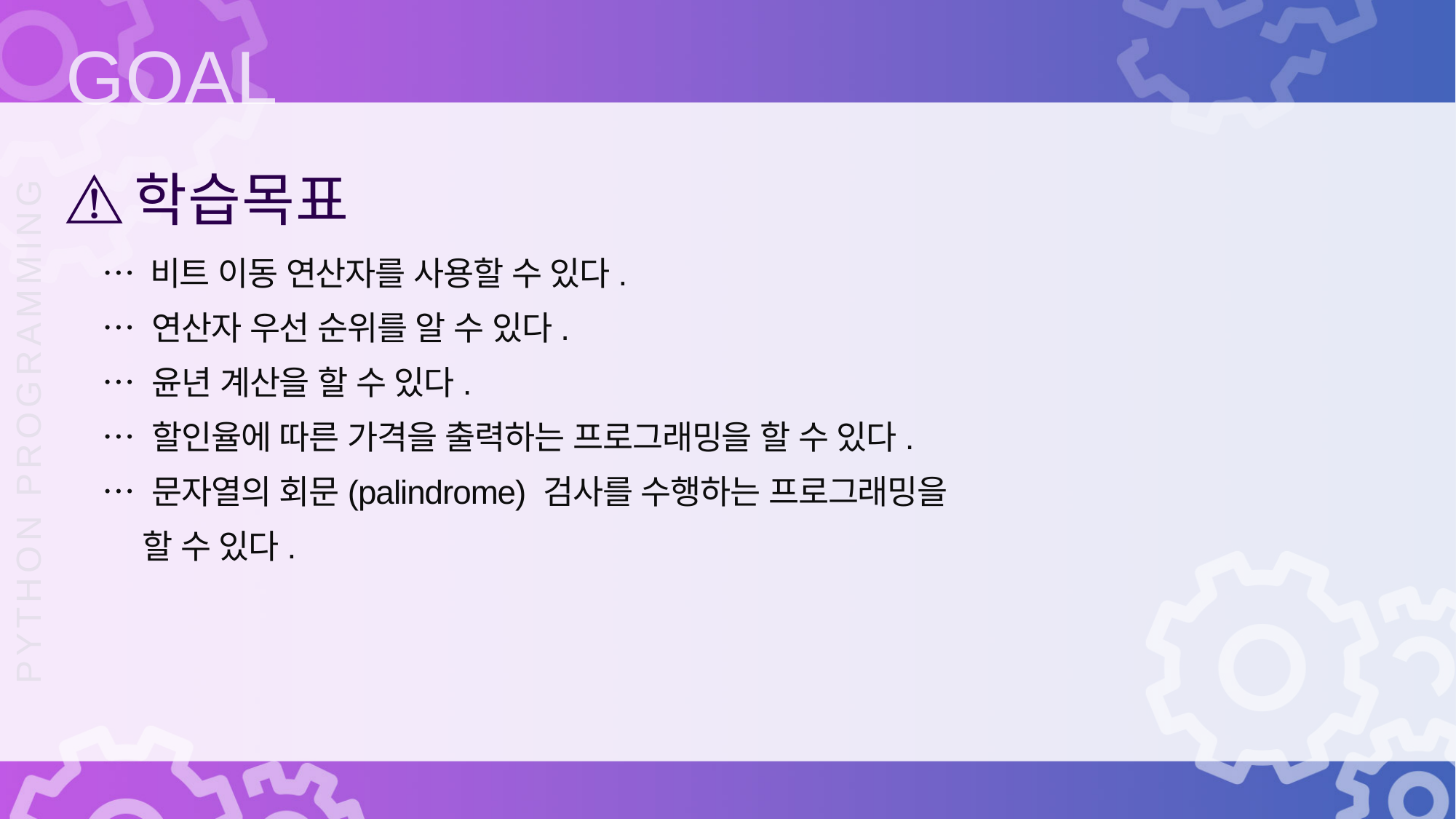

학습목표
… 비트 이동 연산자를 사용할 수 있다.
… 연산자 우선 순위를 알 수 있다.
… 윤년 계산을 할 수 있다.
… 할인율에 따른 가격을 출력하는 프로그래밍을 할 수 있다.
… 문자열의 회문(palindrome) 검사를 수행하는 프로그래밍을
할 수 있다.